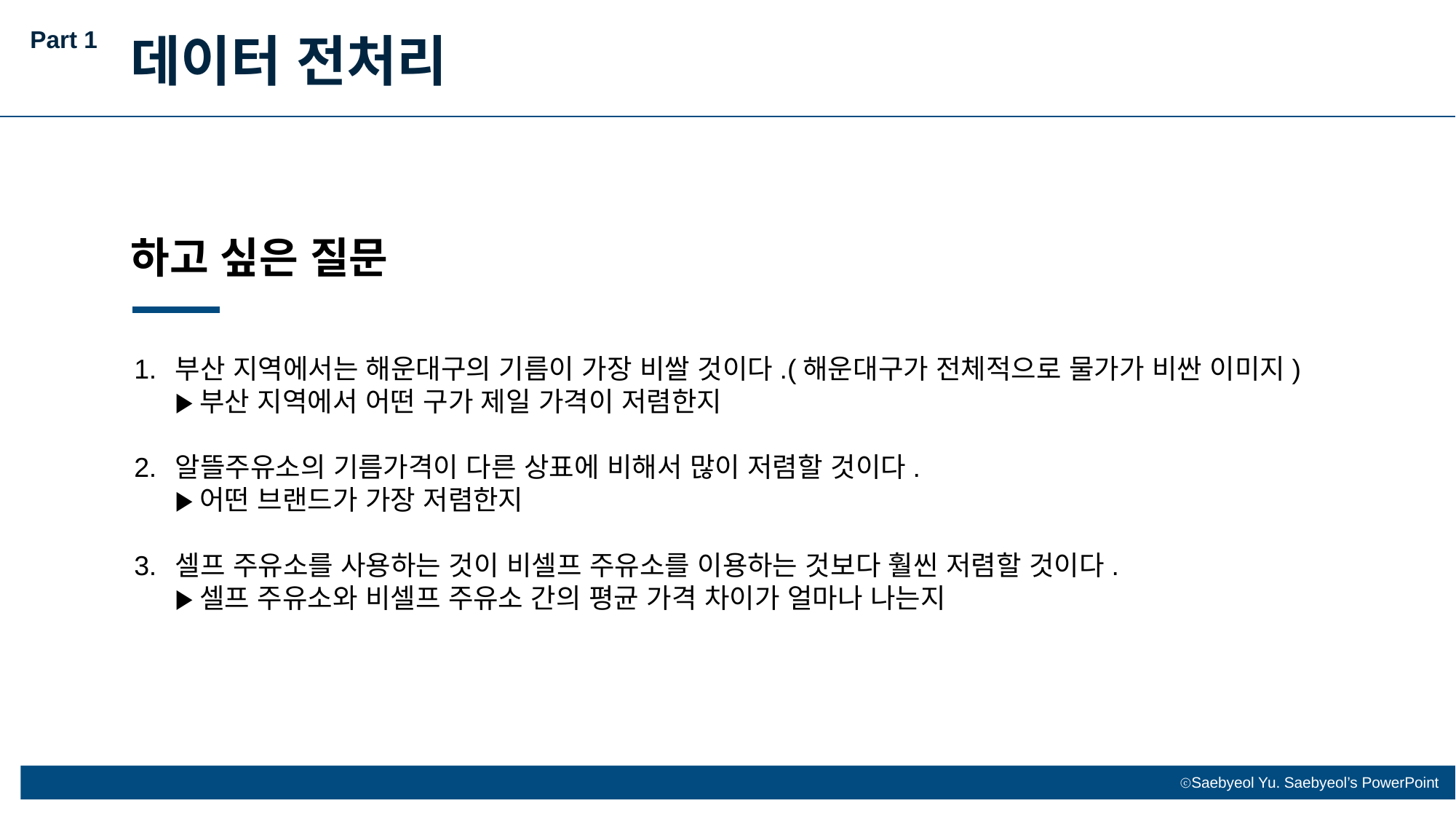

Part 1
데이터 전처리
하고 싶은 질문
부산 지역에서는 해운대구의 기름이 가장 비쌀 것이다.(해운대구가 전체적으로 물가가 비싼 이미지)
▶부산 지역에서 어떤 구가 제일 가격이 저렴한지

알뜰주유소의 기름가격이 다른 상표에 비해서 많이 저렴할 것이다.
▶어떤 브랜드가 가장 저렴한지

셀프 주유소를 사용하는 것이 비셀프 주유소를 이용하는 것보다 훨씬 저렴할 것이다.
▶셀프 주유소와 비셀프 주유소 간의 평균 가격 차이가 얼마나 나는지